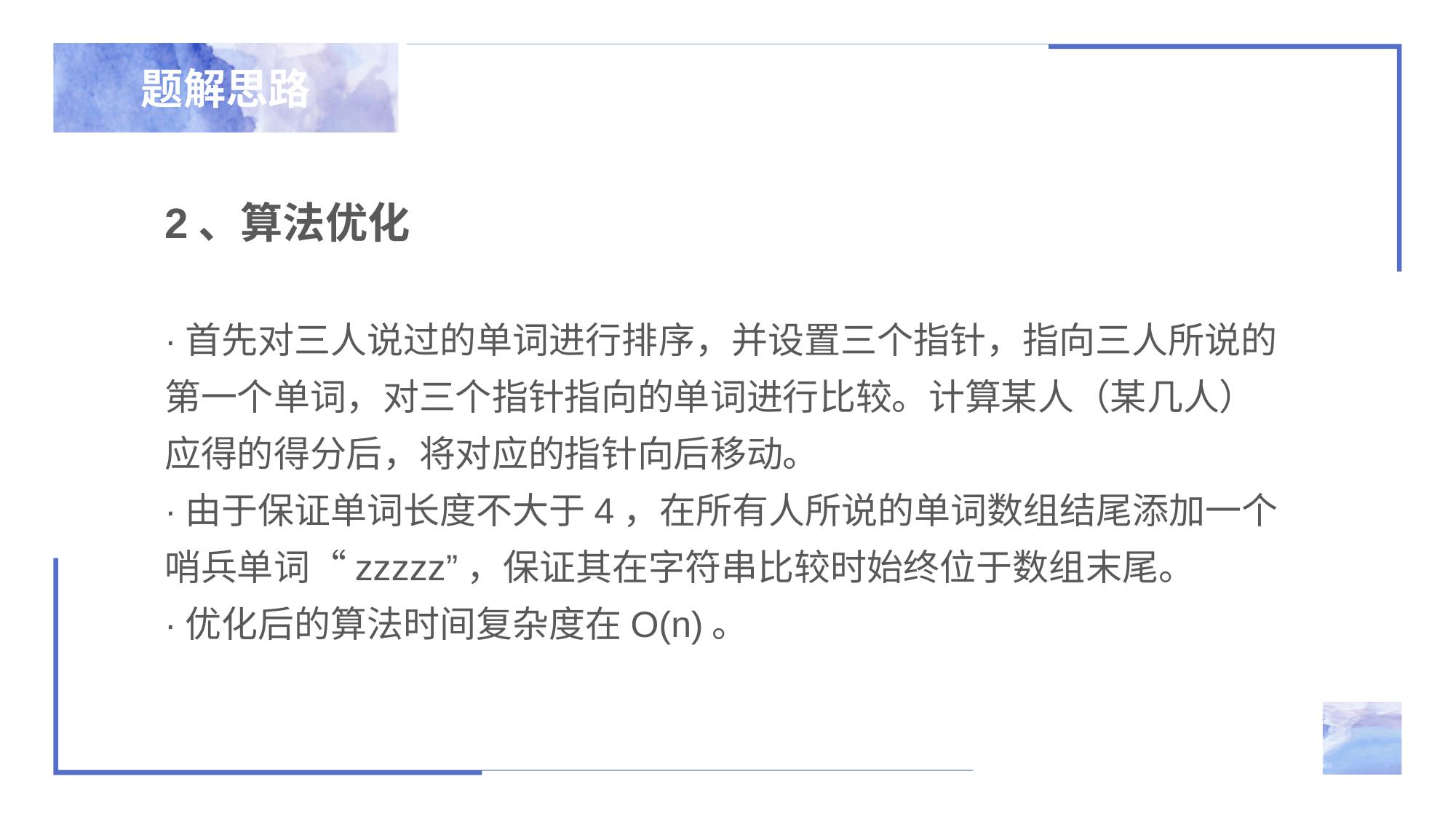

题解思路

2、算法优化

·首先对三人说过的单词进行排序，并设置三个指针，指向三人所说的第一个单词，对三个指针指向的单词进行比较。计算某人（某几人）应得的得分后，将对应的指针向后移动。
·由于保证单词长度不大于4，在所有人所说的单词数组结尾添加一个哨兵单词“zzzzz”，保证其在字符串比较时始终位于数组末尾。
·优化后的算法时间复杂度在O(n)。